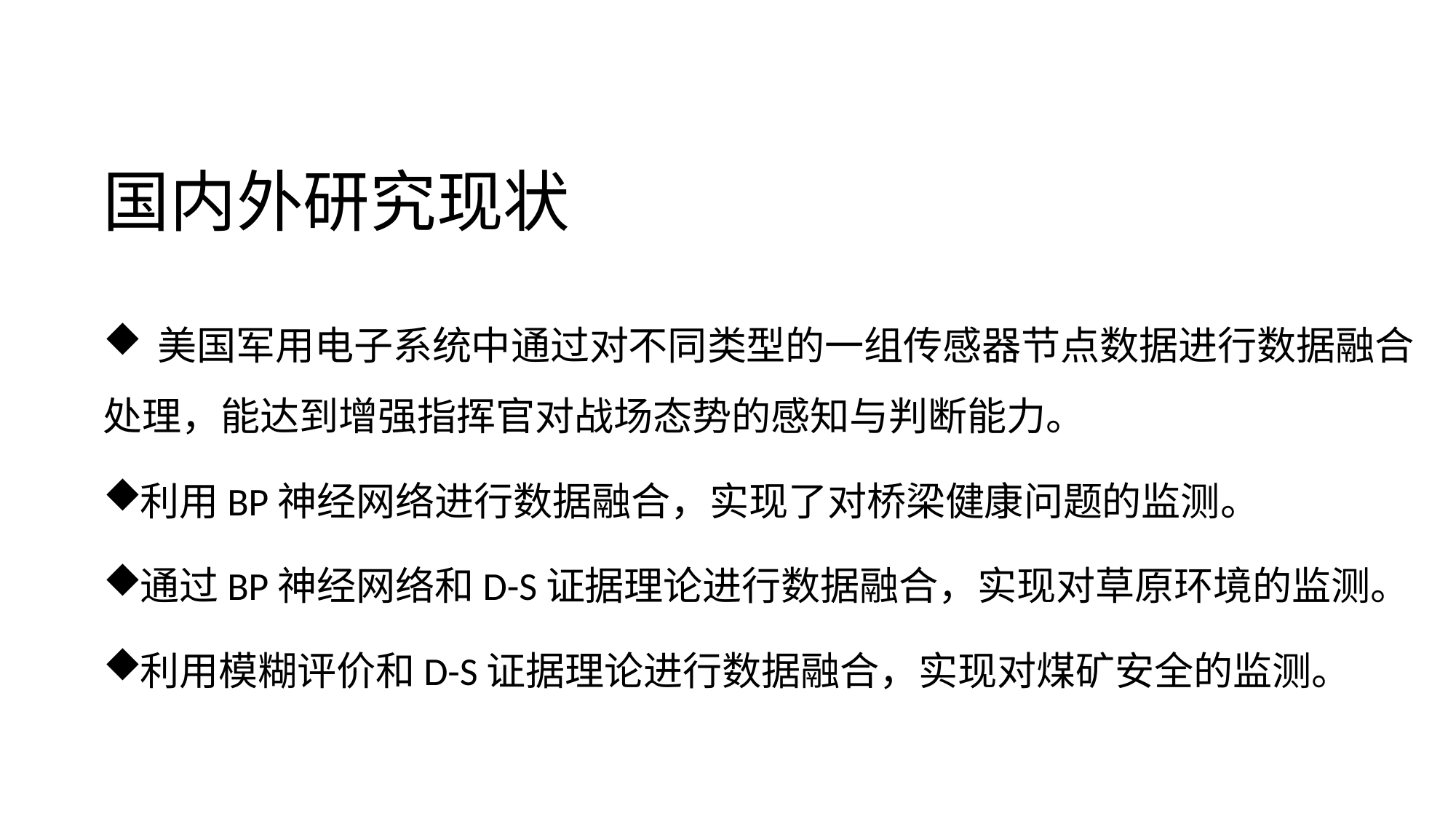

# 国内外研究现状
 美国军用电子系统中通过对不同类型的一组传感器节点数据进行数据融合处理，能达到增强指挥官对战场态势的感知与判断能力。
利用BP神经网络进行数据融合，实现了对桥梁健康问题的监测。
通过BP神经网络和D-S证据理论进行数据融合，实现对草原环境的监测。
利用模糊评价和D-S证据理论进行数据融合，实现对煤矿安全的监测。